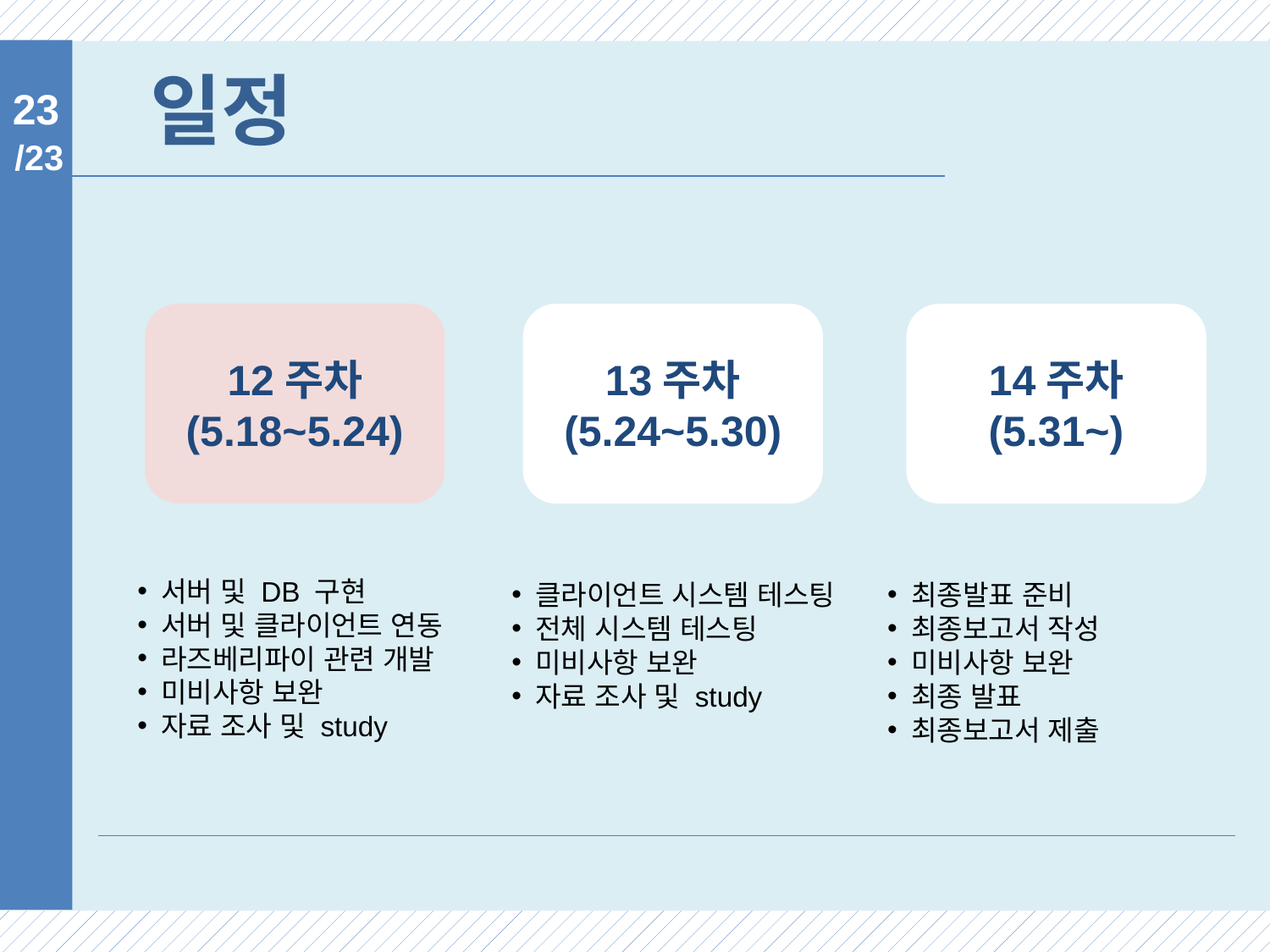

# 일정
23
12주차
(5.18~5.24)
서버 및 DB 구현
서버 및 클라이언트 연동
라즈베리파이 관련 개발
미비사항 보완
자료 조사 및 study
13주차
(5.24~5.30)
클라이언트 시스템 테스팅
전체 시스템 테스팅
미비사항 보완
자료 조사 및 study
14주차
(5.31~)
최종발표 준비
최종보고서 작성
미비사항 보완
최종 발표
최종보고서 제출